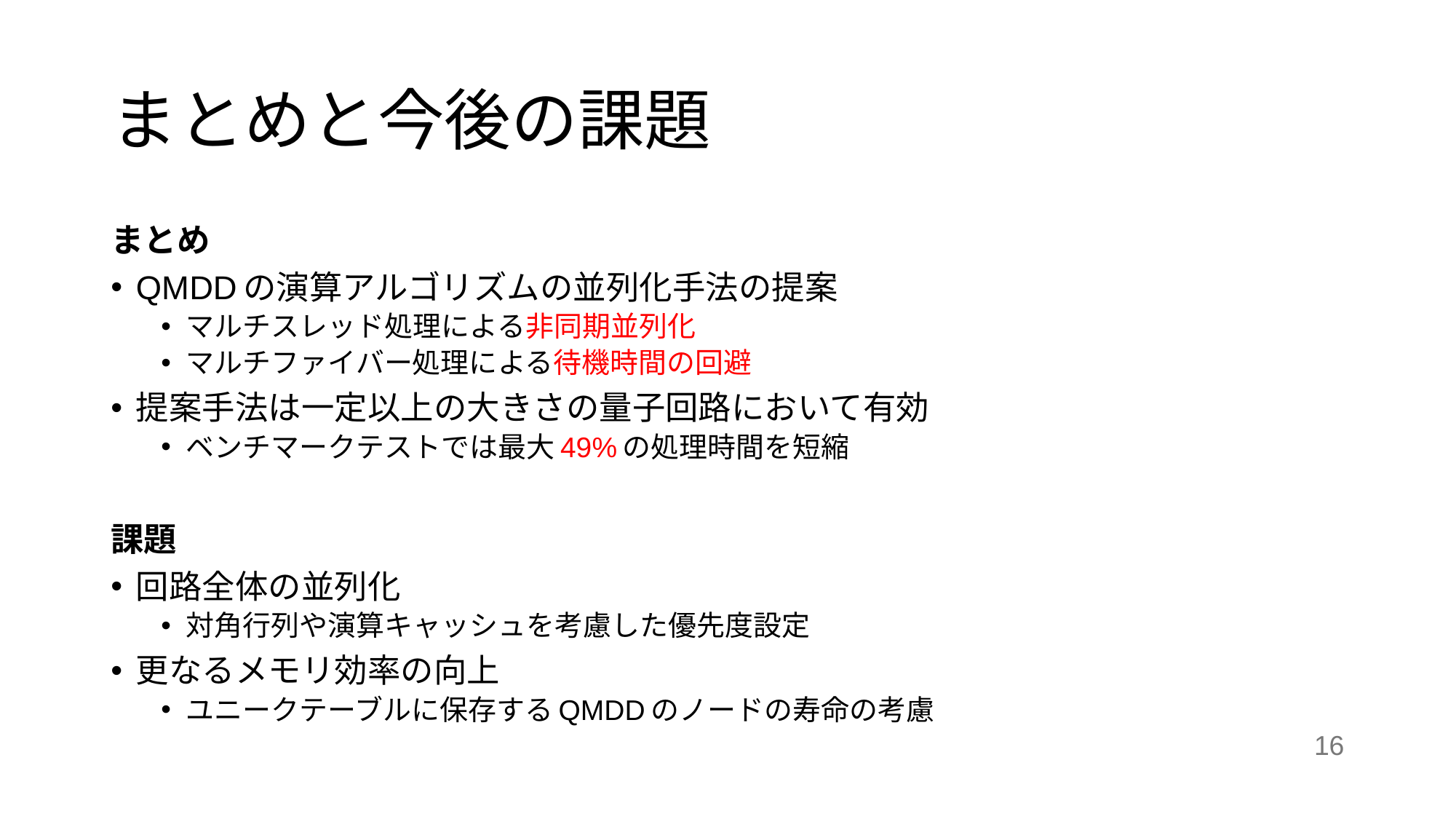

# まとめと今後の課題
まとめ
QMDDの演算アルゴリズムの並列化手法の提案
マルチスレッド処理による非同期並列化
マルチファイバー処理による待機時間の回避
提案手法は一定以上の大きさの量子回路において有効
ベンチマークテストでは最大49%の処理時間を短縮

課題
回路全体の並列化
対角行列や演算キャッシュを考慮した優先度設定
更なるメモリ効率の向上
ユニークテーブルに保存するQMDDのノードの寿命の考慮

16